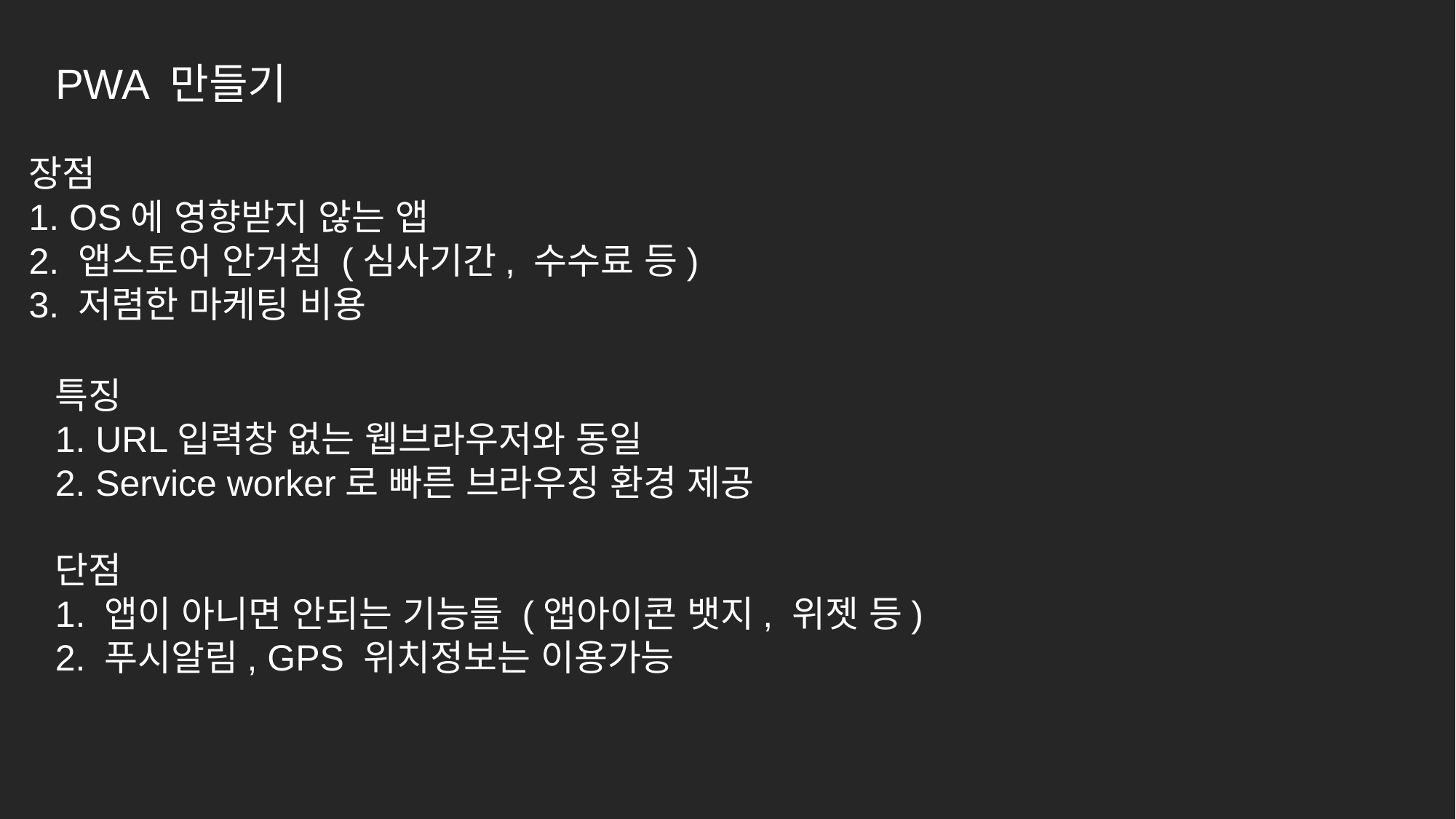

PWA 만들기
장점
1. OS에 영향받지 않는 앱
2. 앱스토어 안거침 (심사기간, 수수료 등)
3. 저렴한 마케팅 비용
특징
1. URL입력창 없는 웹브라우저와 동일
2. Service worker로 빠른 브라우징 환경 제공

단점
1. 앱이 아니면 안되는 기능들 (앱아이콘 뱃지, 위젯 등)
2. 푸시알림, GPS 위치정보는 이용가능